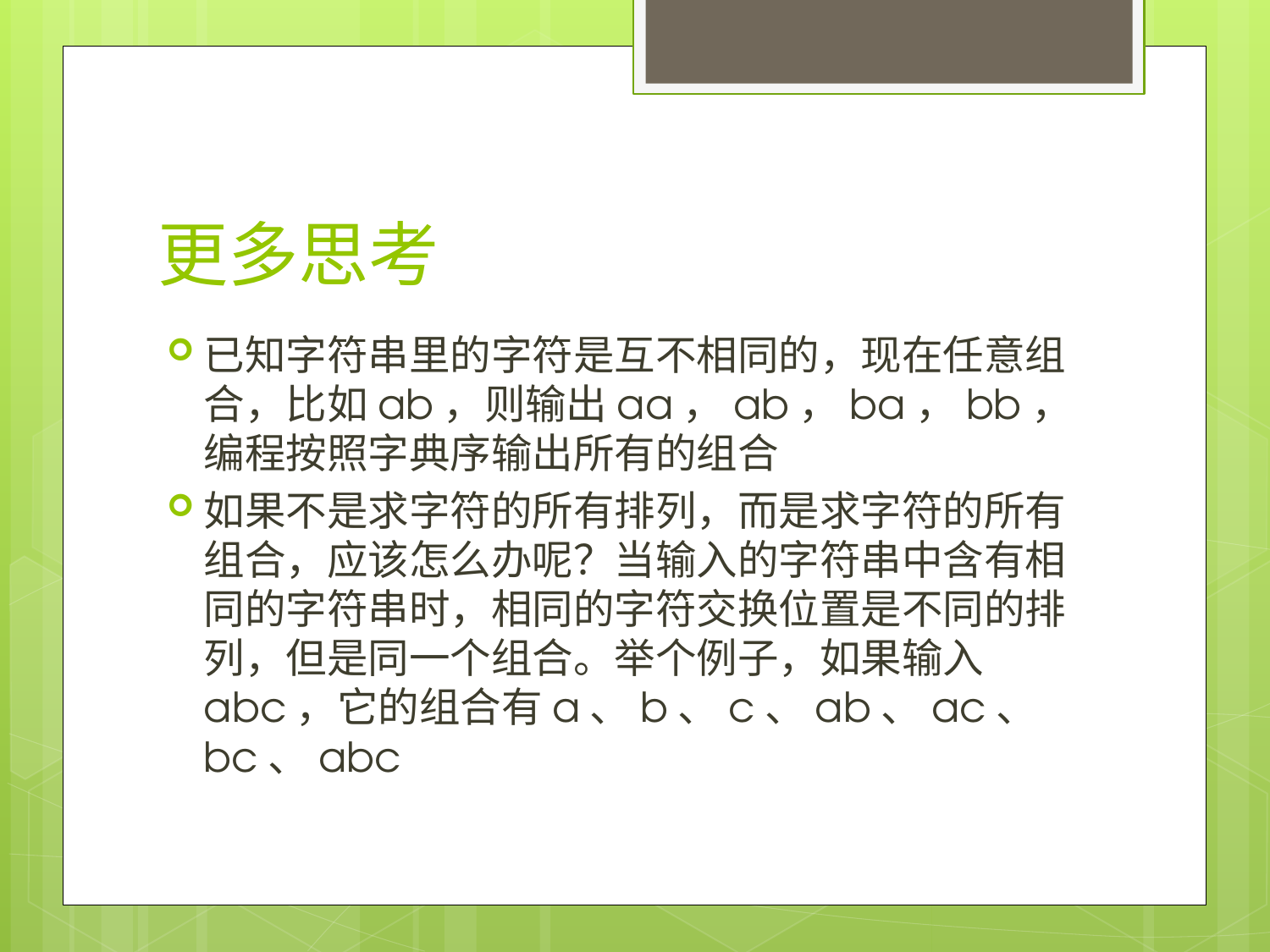

# 更多思考
已知字符串里的字符是互不相同的，现在任意组合，比如ab，则输出aa，ab，ba，bb，编程按照字典序输出所有的组合
如果不是求字符的所有排列，而是求字符的所有组合，应该怎么办呢？当输入的字符串中含有相同的字符串时，相同的字符交换位置是不同的排列，但是同一个组合。举个例子，如果输入abc，它的组合有a、b、c、ab、ac、bc、abc